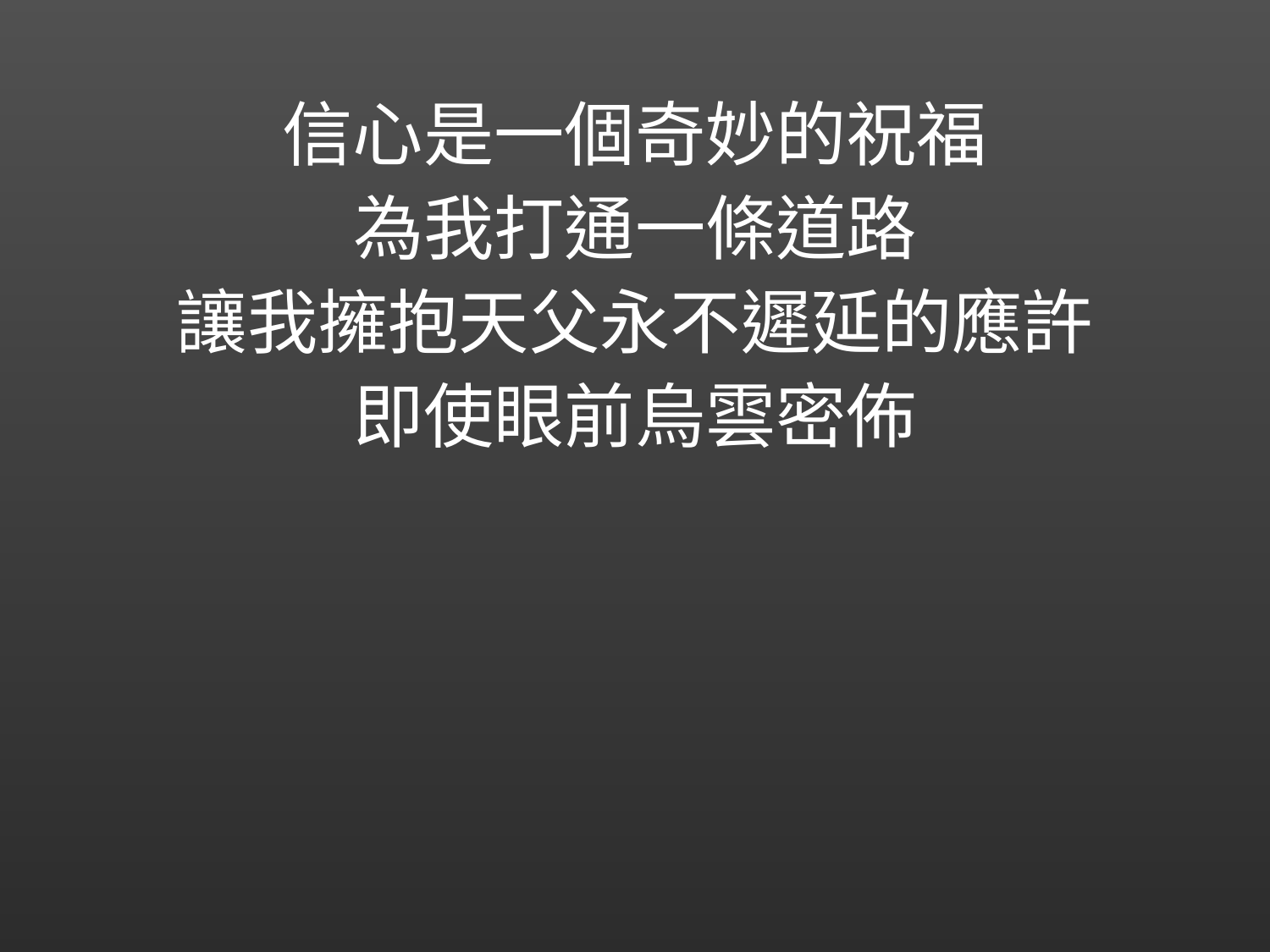

信心是一個奇妙的祝福
為我打通一條道路
讓我擁抱天父永不遲延的應許
即使眼前烏雲密佈